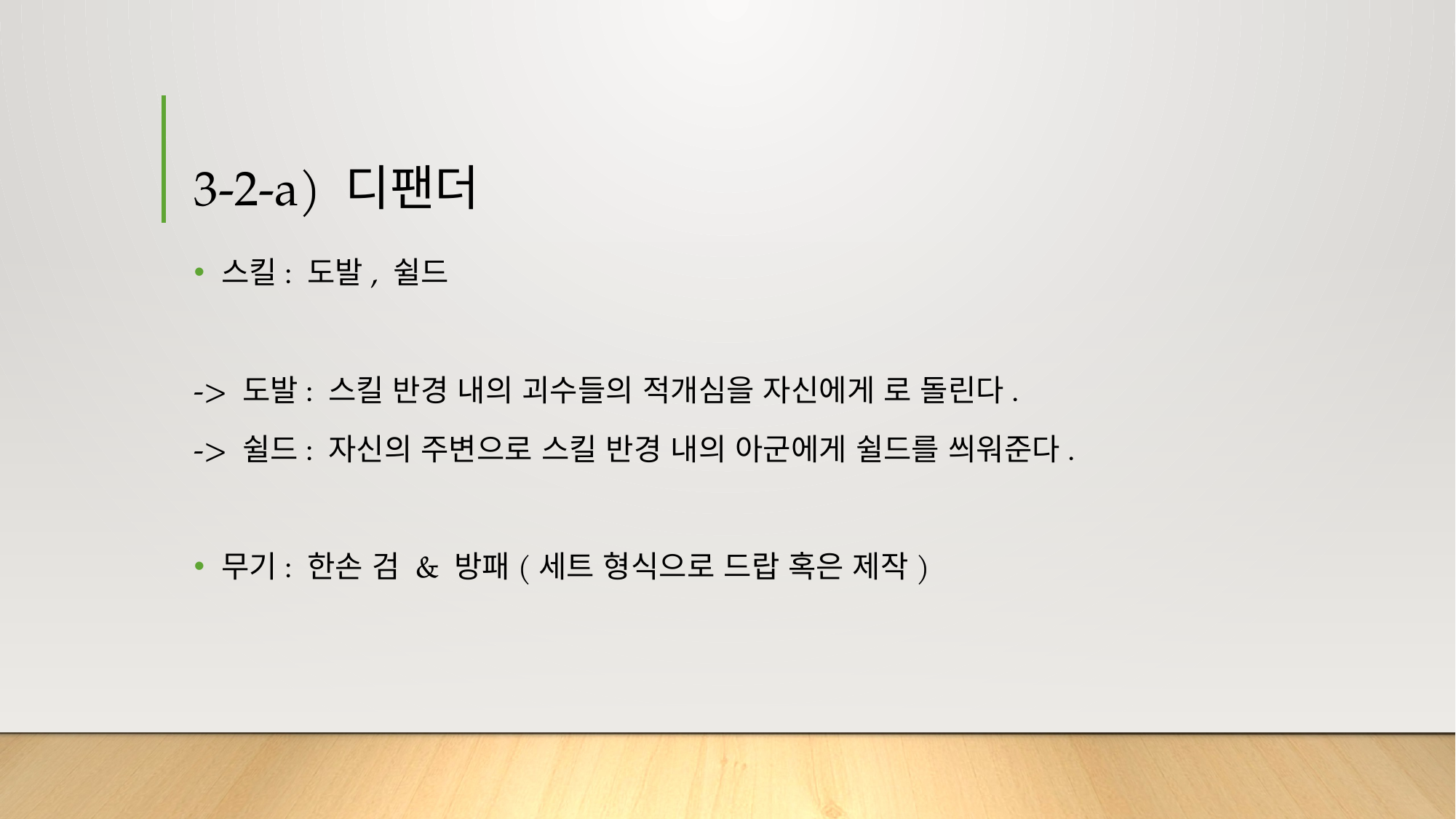

# 3-2-a) 디팬더
스킬: 도발, 쉴드

-> 도발: 스킬 반경 내의 괴수들의 적개심을 자신에게 로 돌린다.
-> 쉴드: 자신의 주변으로 스킬 반경 내의 아군에게 쉴드를 씌워준다.

무기: 한손 검 & 방패(세트 형식으로 드랍 혹은 제작)